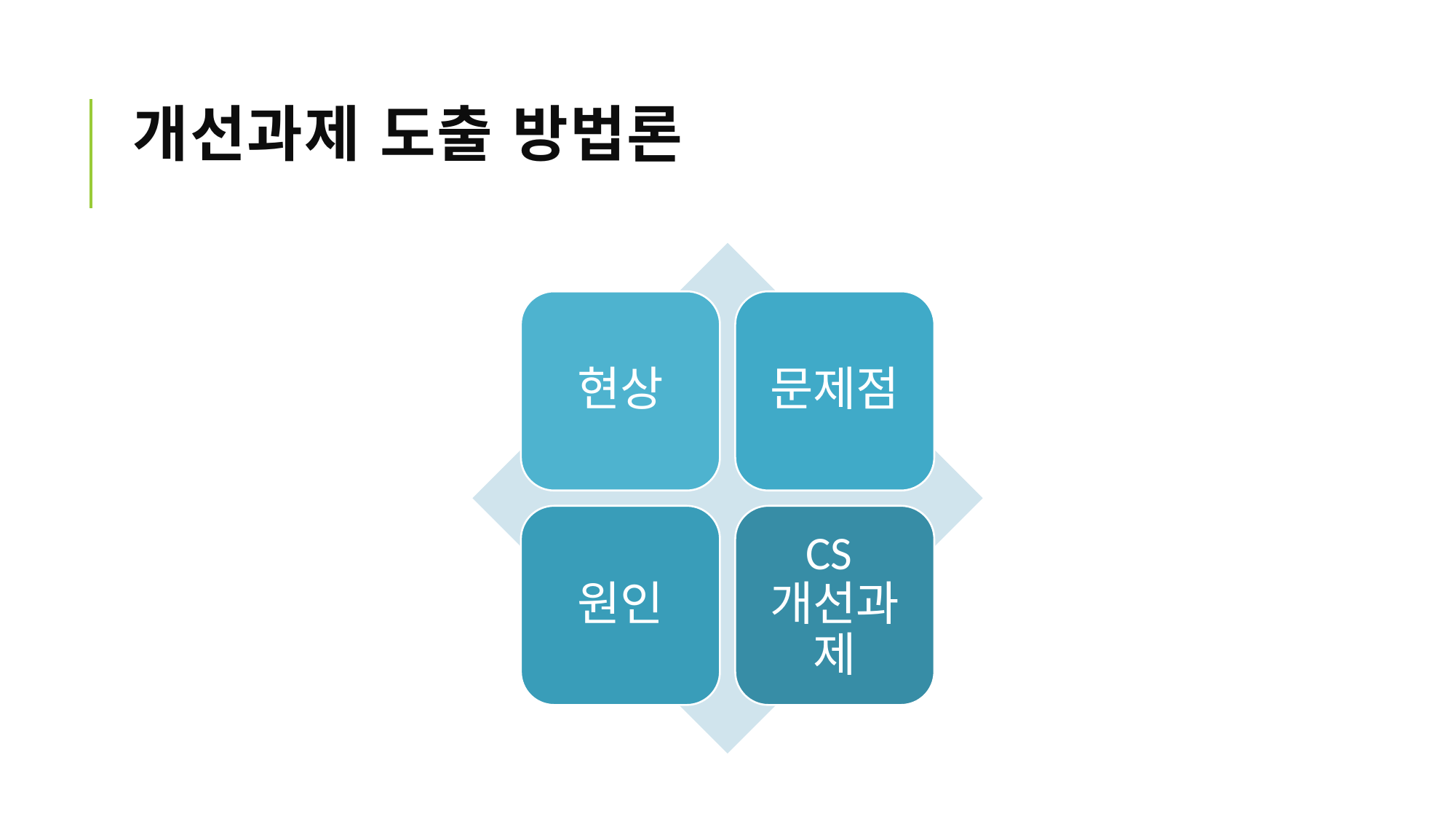

# 개선과제 도출 방법론

현상
문제점
원인
CS개선과제